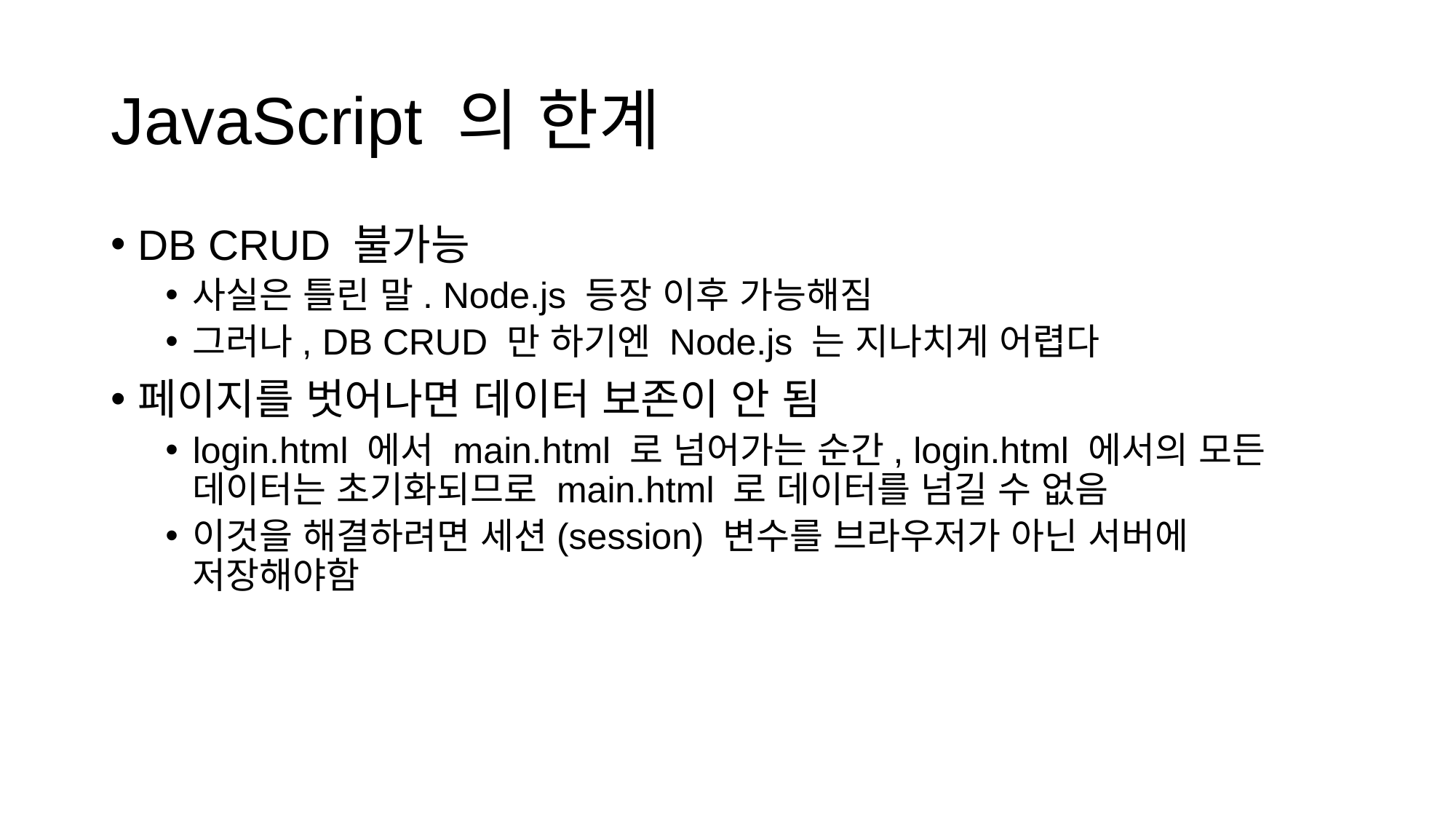

# JavaScript 의 한계
DB CRUD 불가능
사실은 틀린 말. Node.js 등장 이후 가능해짐
그러나, DB CRUD 만 하기엔 Node.js 는 지나치게 어렵다
페이지를 벗어나면 데이터 보존이 안 됨
login.html 에서 main.html 로 넘어가는 순간, login.html 에서의 모든 데이터는 초기화되므로 main.html 로 데이터를 넘길 수 없음
이것을 해결하려면 세션(session) 변수를 브라우저가 아닌 서버에 저장해야함